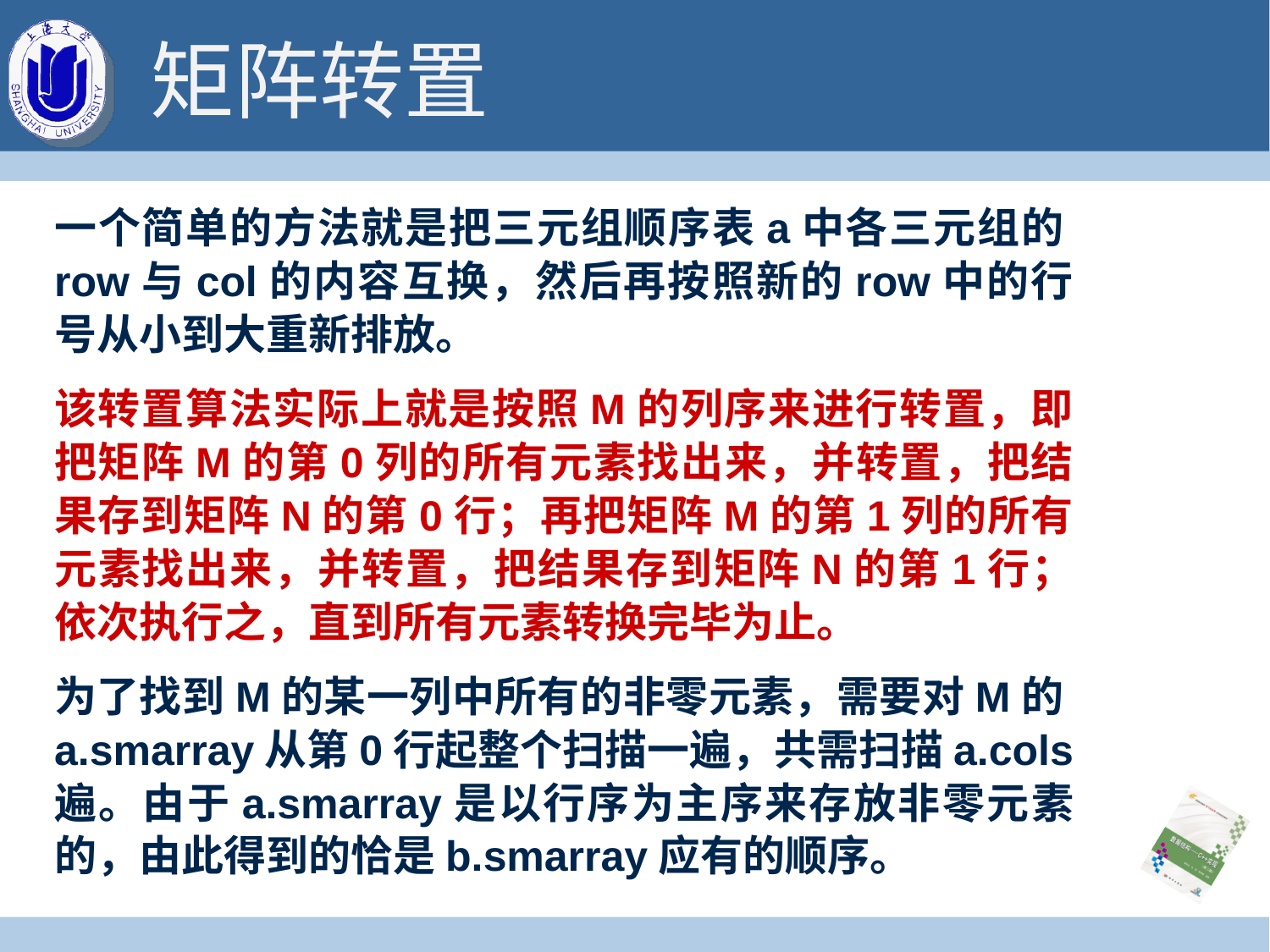

# 矩阵转置
一个简单的方法就是把三元组顺序表a中各三元组的row与col的内容互换，然后再按照新的row中的行号从小到大重新排放。
该转置算法实际上就是按照M的列序来进行转置，即把矩阵M的第0列的所有元素找出来，并转置，把结果存到矩阵N的第0行；再把矩阵M的第1列的所有元素找出来，并转置，把结果存到矩阵N的第1行；依次执行之，直到所有元素转换完毕为止。
为了找到M的某一列中所有的非零元素，需要对M的a.smarray从第0行起整个扫描一遍，共需扫描a.cols遍。由于a.smarray是以行序为主序来存放非零元素的，由此得到的恰是b.smarray应有的顺序。